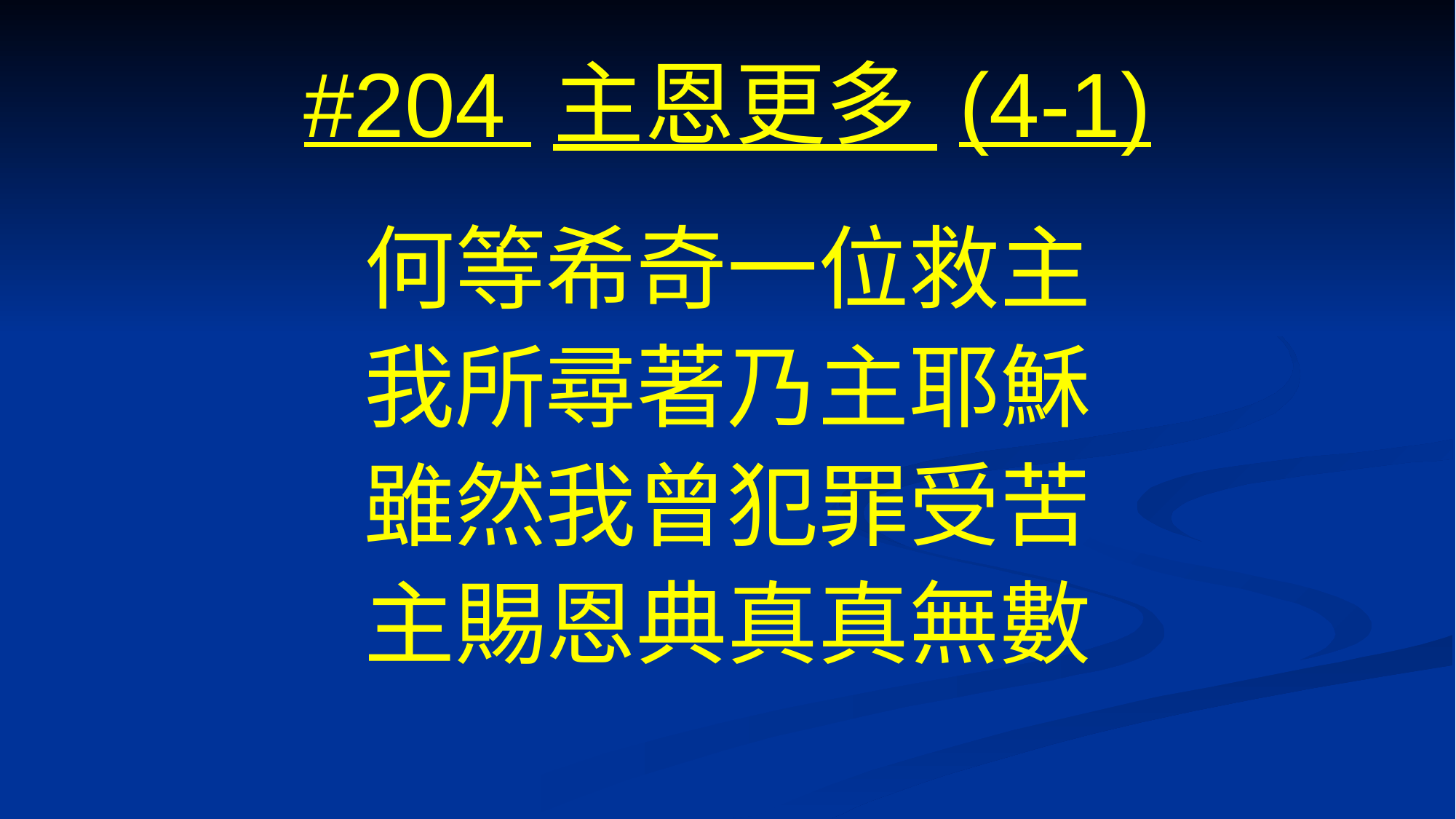

# #204 主恩更多 (4-1)
何等希奇一位救主
我所尋著乃主耶穌
雖然我曾犯罪受苦
主賜恩典真真無數